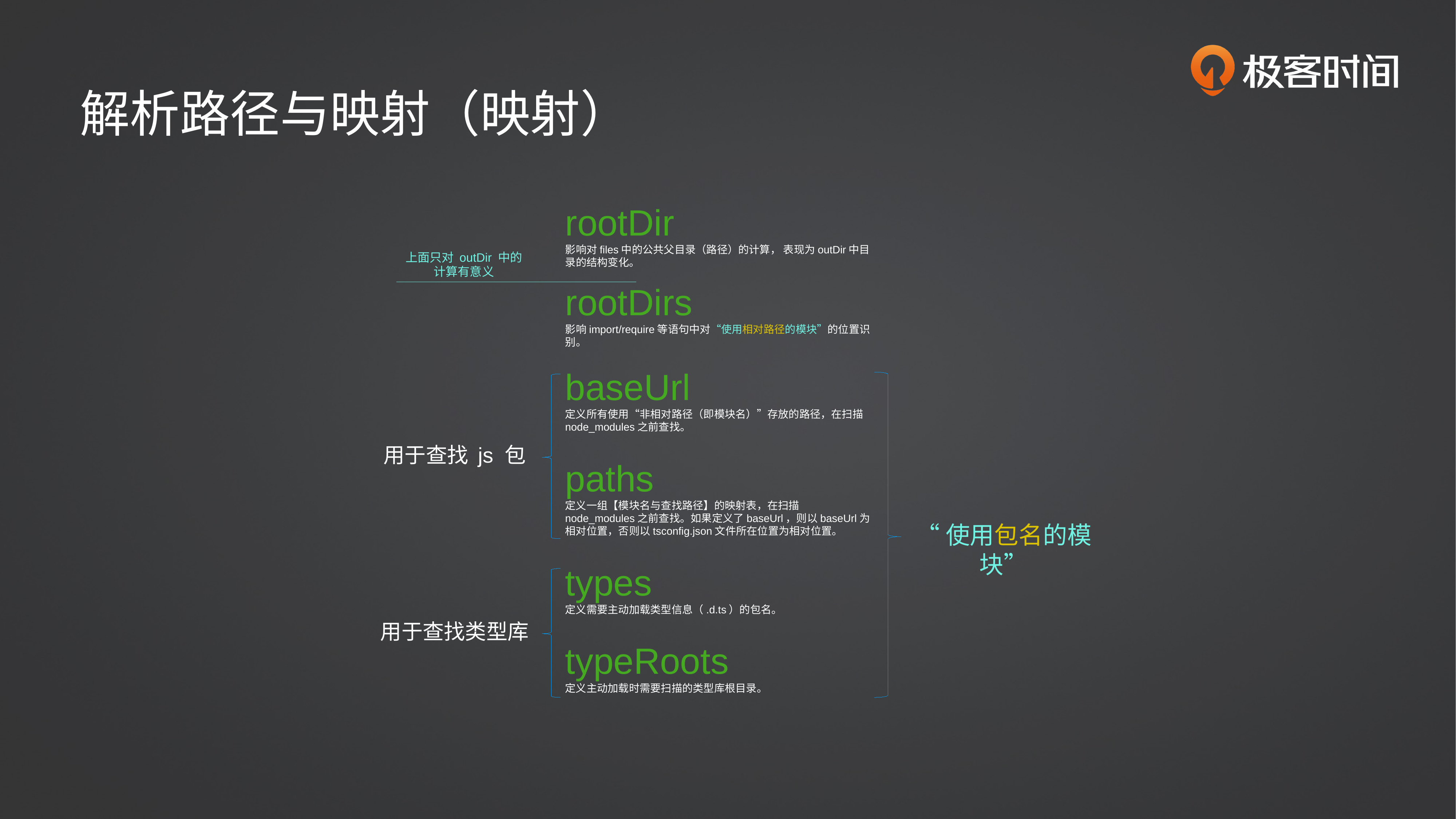

解析路径与映射（映射）
rootDir
影响对files中的公共父目录（路径）的计算， 表现为outDir中目录的结构变化。
上面只对 outDir 中的计算有意义
rootDirs
影响import/require等语句中对“使用相对路径的模块”的位置识别。

baseUrl
定义所有使用“非相对路径（即模块名）”存放的路径，在扫描node_modules之前查找。

用于查找 js 包
paths
定义一组【模块名与查找路径】的映射表，在扫描node_modules之前查找。如果定义了baseUrl，则以baseUrl为相对位置，否则以tsconfig.json文件所在位置为相对位置。
“使用包名的模块”
types
定义需要主动加载类型信息（.d.ts）的包名。

用于查找类型库
typeRoots
定义主动加载时需要扫描的类型库根目录。